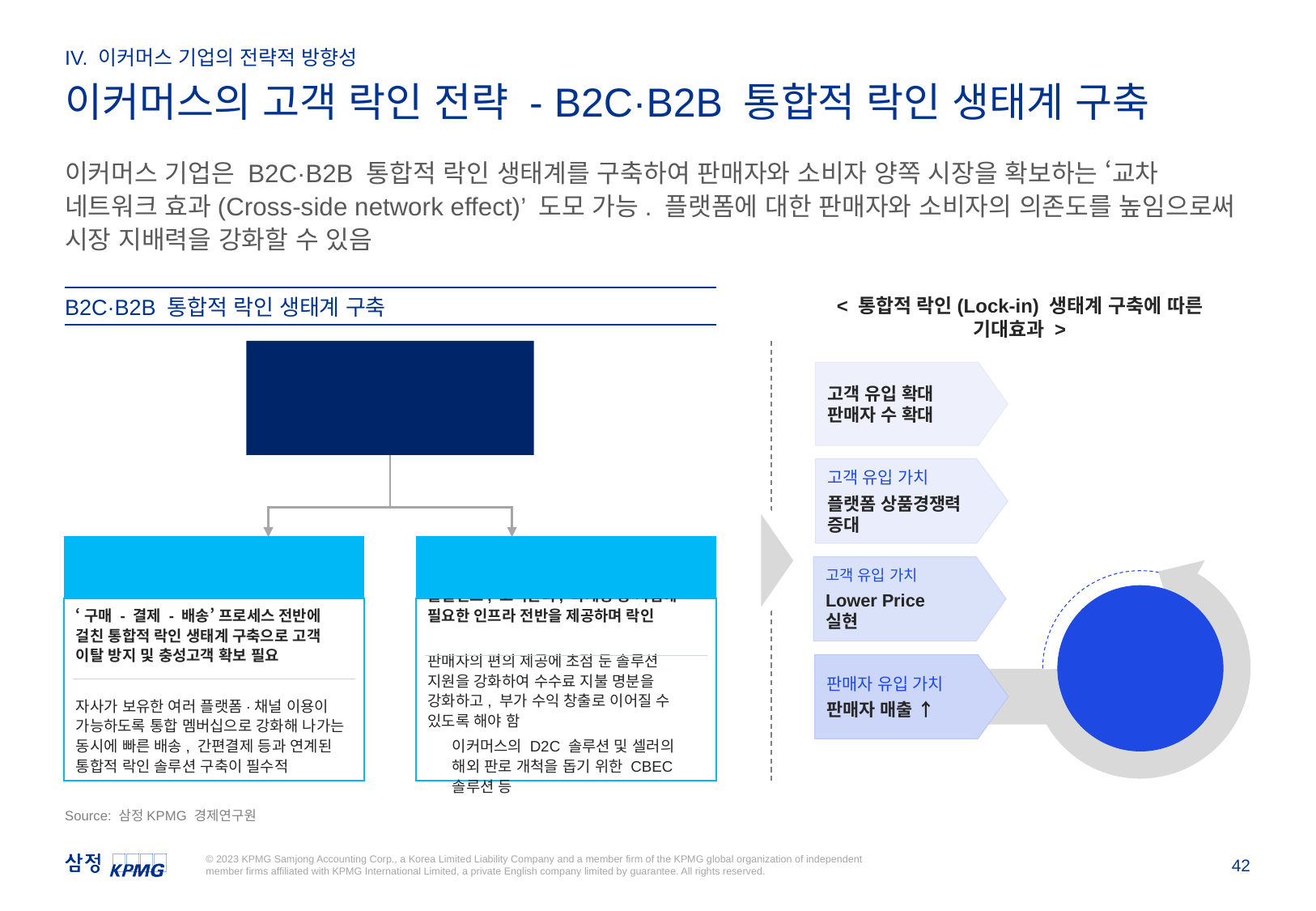

IV. 이커머스 기업의 전략적 방향성
이커머스의 고객 락인 전략 - B2C·B2B 통합적 락인 생태계 구축
이커머스 기업은 B2C·B2B 통합적 락인 생태계를 구축하여 판매자와 소비자 양쪽 시장을 확보하는 ‘교차 네트워크 효과(Cross-side network effect)’ 도모 가능. 플랫폼에 대한 판매자와 소비자의 의존도를 높임으로써 시장 지배력을 강화할 수 있음
B2C·B2B 통합적 락인 생태계 구축
< 통합적 락인(Lock-in) 생태계 구축에 따른 기대효과 >
고객·판매자 확보로
통합적 락인(Lock-in)
생태계 구축

고객 유입 확대
판매자 수 확대
고객 유입 가치
플랫폼 상품경쟁력 증대

선순환 효과로 플랫폼 성장

고객 유입 가치
Lower Price      실현
판매자 유입 가치
판매자 매출 ↑
B2C 소비자 락인 방안
‘구매 - 결제 - 배송’ 프로세스 전반에 걸친 통합적 락인 생태계 구축으로 고객 이탈 방지 및 충성고객 확보 필요

자사가 보유한 여러 플랫폼·채널 이용이 가능하도록 통합 멤버십으로 강화해 나가는 동시에 빠른 배송, 간편결제 등과 연계된 통합적 락인 솔루션 구축이 필수적
B2B 판매자 락인 방안
풀필먼트, 고객관리, 마케팅 등 사업에 필요한 인프라 전반을 제공하며 락인

판매자의 편의 제공에 초점 둔 솔루션 지원을 강화하여 수수료 지불 명분을 강화하고, 부가 수익 창출로 이어질 수 있도록 해야 함
이커머스의 D2C 솔루션 및 셀러의 해외 판로 개척을 돕기 위한 CBEC 솔루션 등
Source: 삼정KPMG 경제연구원